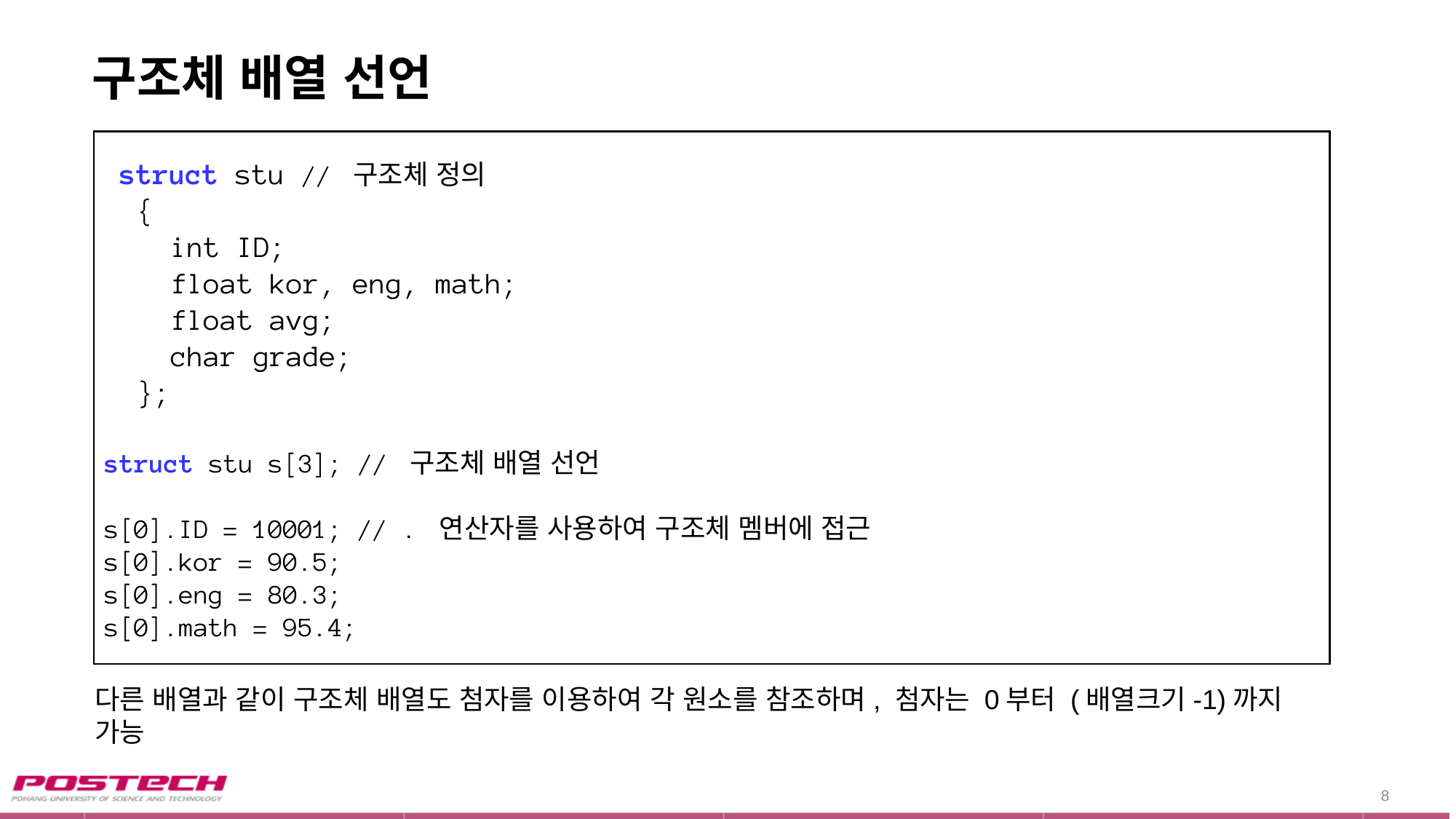

# 구조체 배열 선언
 struct stu // 구조체 정의
  {
    int ID;
    float kor, eng, math;
    float avg;
    char grade;
  };

struct stu s[3]; // 구조체 배열 선언

s[0].ID = 10001; // . 연산자를 사용하여 구조체 멤버에 접근
s[0].kor = 90.5;
s[0].eng = 80.3;
s[0].math = 95.4;
다른 배열과 같이 구조체 배열도 첨자를 이용하여 각 원소를 참조하며, 첨자는 0부터 (배열크기-1)까지 가능
8